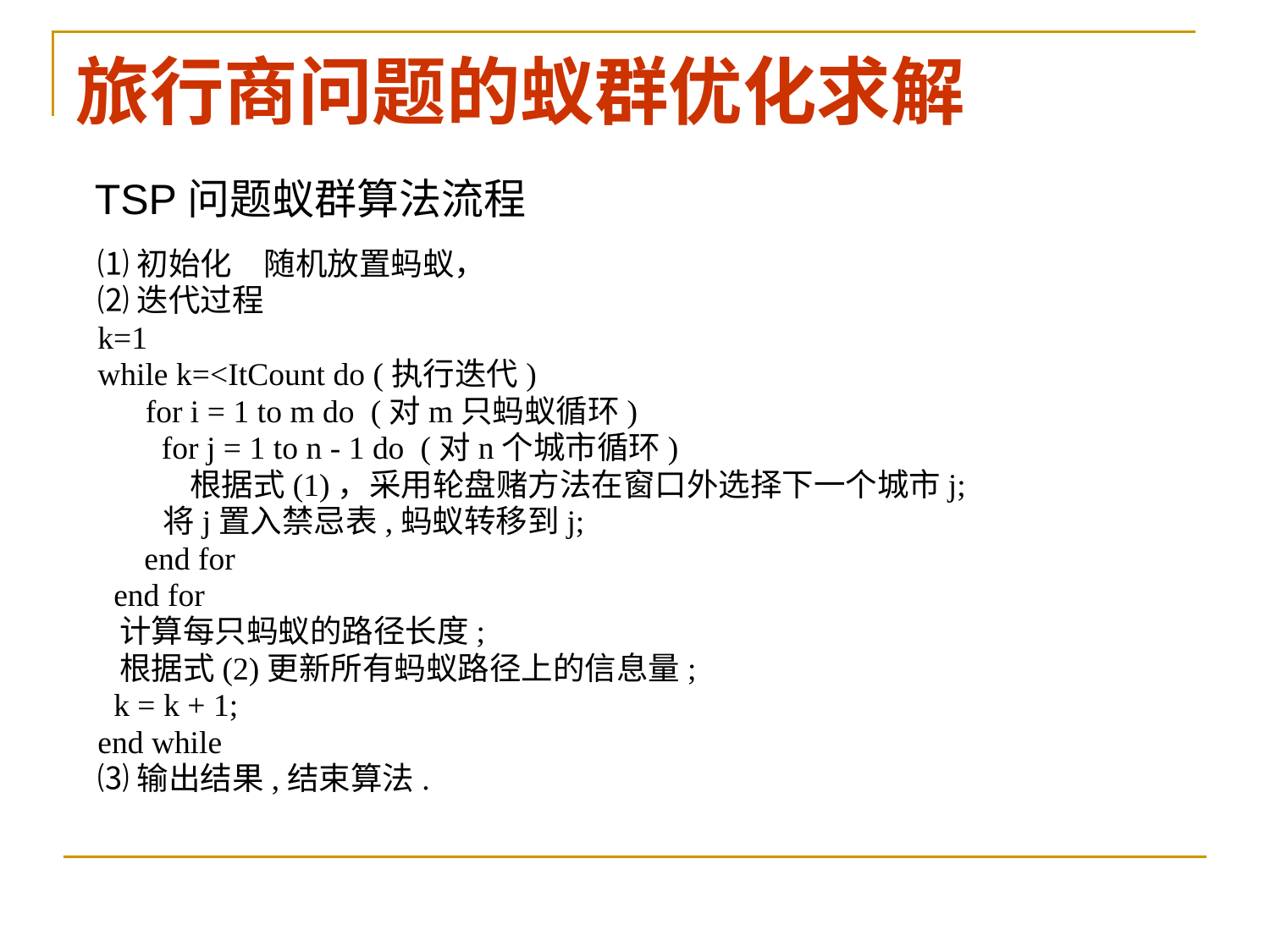

旅行商问题的蚁群优化求解
TSP问题蚁群算法流程
⑴初始化　随机放置蚂蚁，
⑵迭代过程
k=1
while k=<ItCount do (执行迭代)
for i = 1 to m do  (对m只蚂蚁循环)
  for j = 1 to n - 1 do  (对n个城市循环)
　　    根据式(1)，采用轮盘赌方法在窗口外选择下一个城市j;
        将j置入禁忌表,蚂蚁转移到j;
　 end for
  end for
  计算每只蚂蚁的路径长度;
  根据式(2)更新所有蚂蚁路径上的信息量;
  k = k + 1;
end while
⑶输出结果,结束算法.